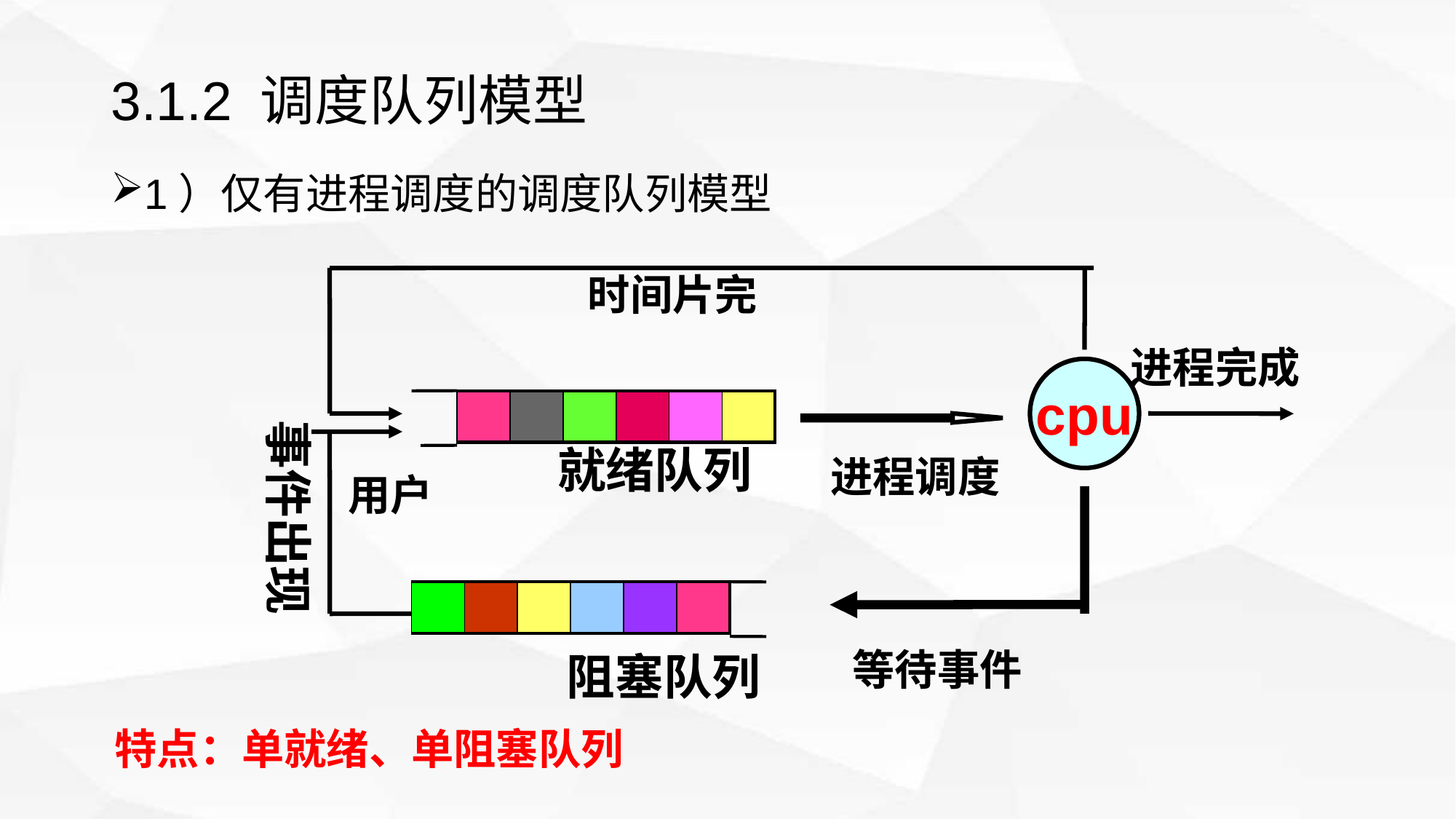

# 3.1.2 调度队列模型

1）仅有进程调度的调度队列模型

时间片完

进程完成
cpu

|  |  |  |  |  |  |
| --- | --- | --- | --- | --- | --- |

事件出现

就绪队列

进程调度
用户

|  |  |  |  |  |  |
| --- | --- | --- | --- | --- | --- |

等待事件
阻塞队列
特点：单就绪、单阻塞队列